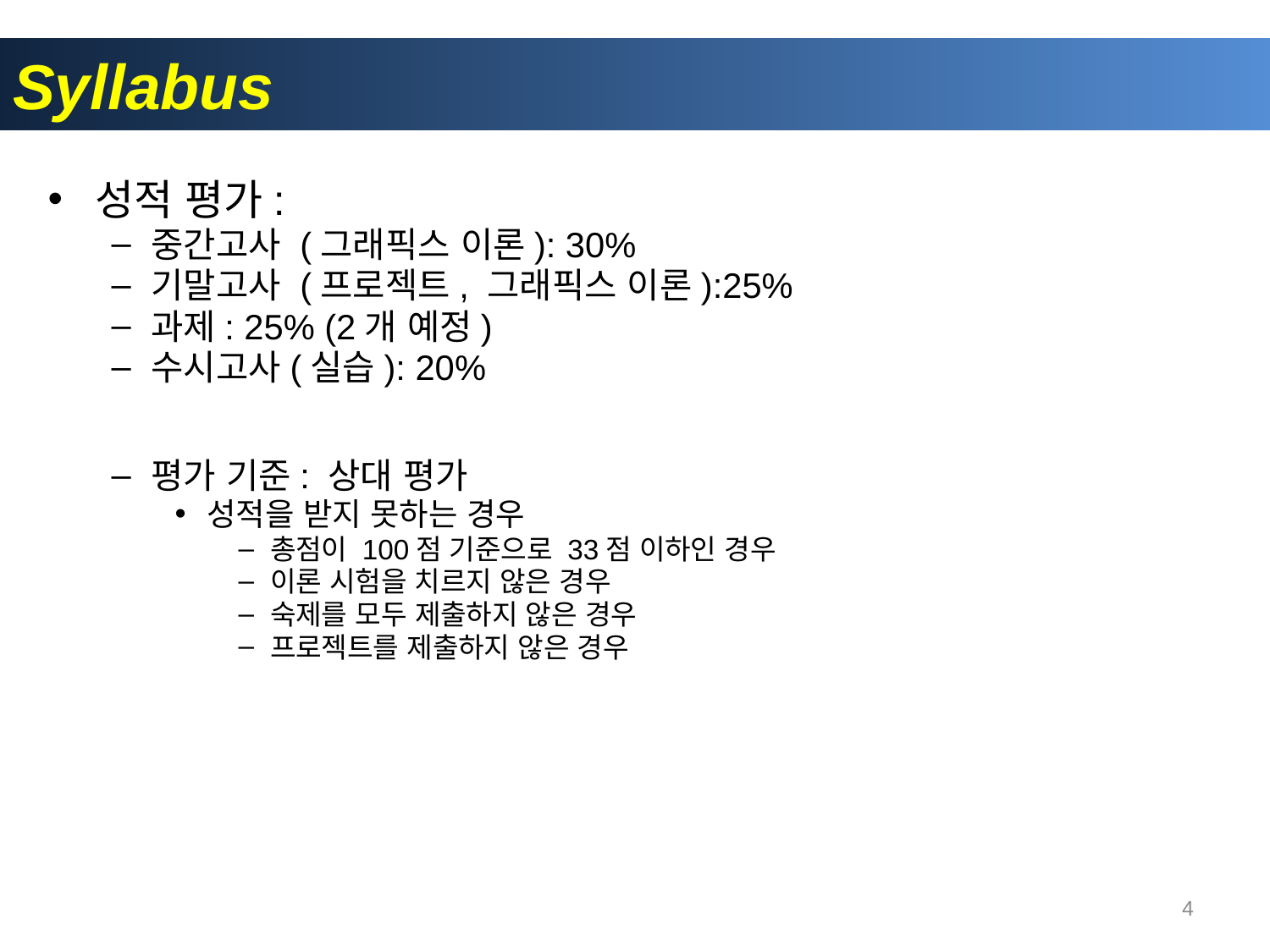

# Syllabus
성적 평가:
중간고사 (그래픽스 이론): 30%
기말고사 (프로젝트, 그래픽스 이론):25%
과제: 25% (2개 예정)
수시고사(실습): 20%

평가 기준: 상대 평가
성적을 받지 못하는 경우
총점이 100점 기준으로 33점 이하인 경우
이론 시험을 치르지 않은 경우
숙제를 모두 제출하지 않은 경우
프로젝트를 제출하지 않은 경우

4